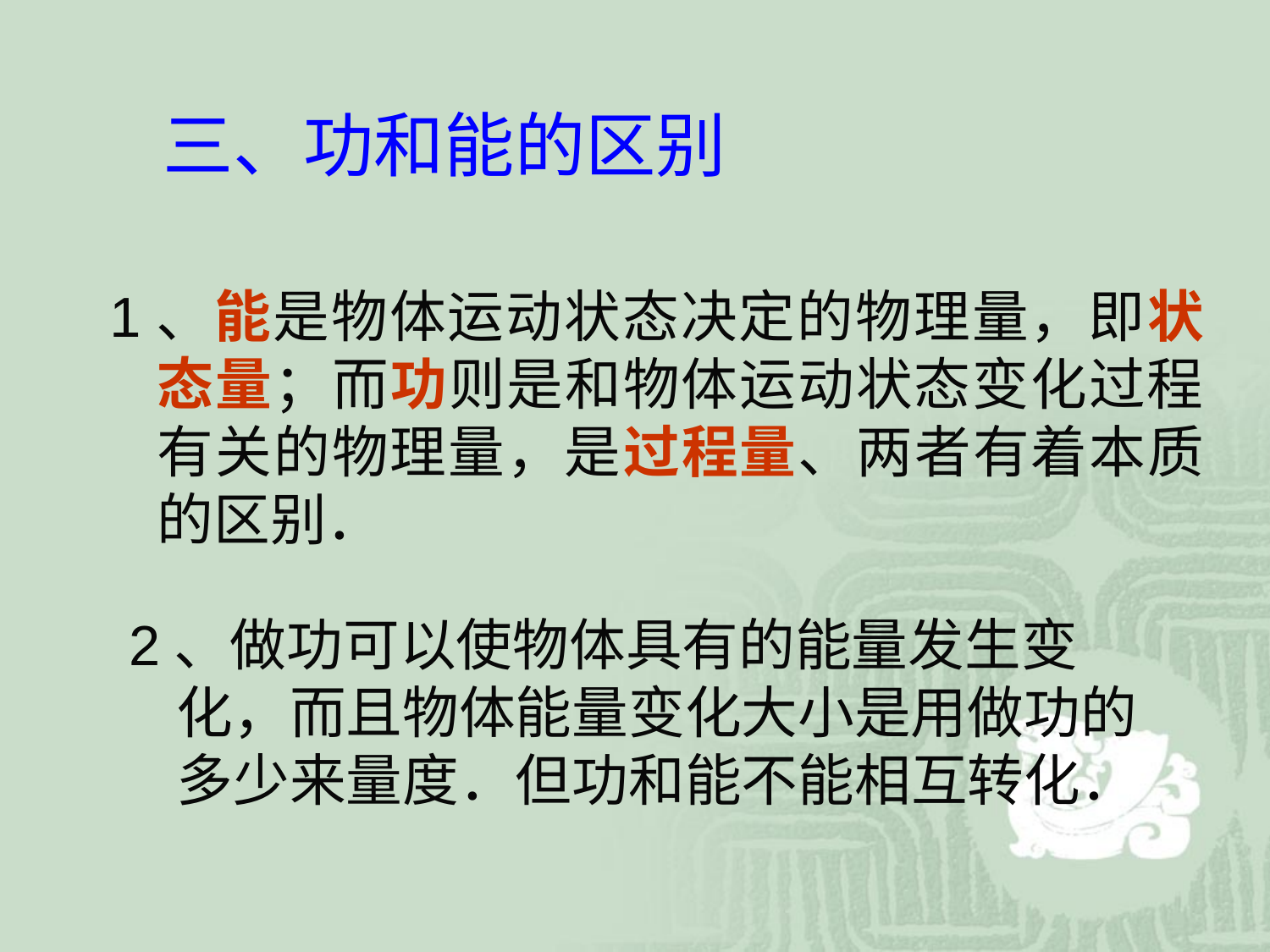

# 三、功和能的区别
1、能是物体运动状态决定的物理量，即状态量；而功则是和物体运动状态变化过程有关的物理量，是过程量、两者有着本质的区别．
2、做功可以使物体具有的能量发生变化，而且物体能量变化大小是用做功的多少来量度．但功和能不能相互转化．